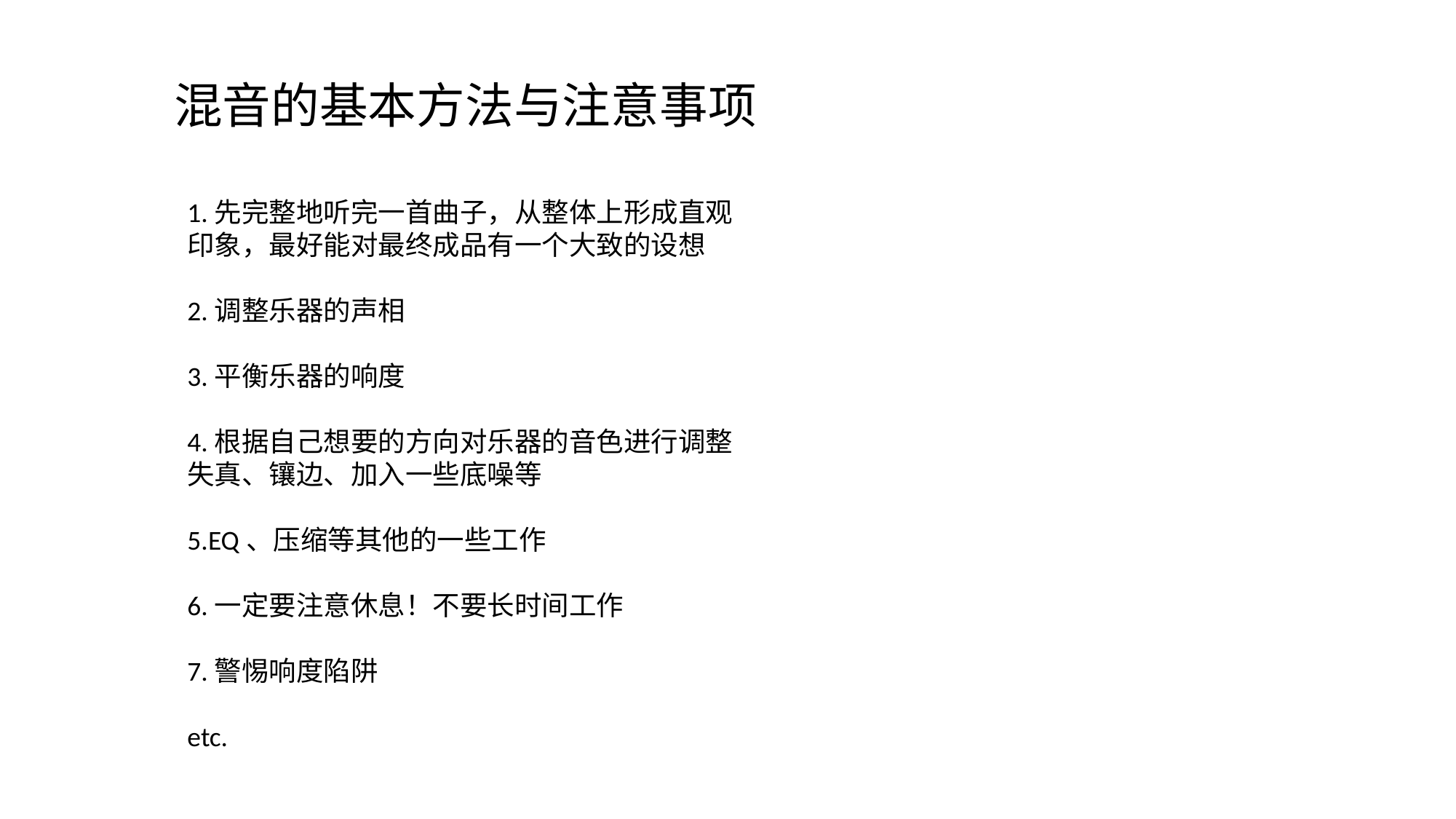

混音的基本方法与注意事项
1.先完整地听完一首曲子，从整体上形成直观印象，最好能对最终成品有一个大致的设想

2.调整乐器的声相

3.平衡乐器的响度

4.根据自己想要的方向对乐器的音色进行调整 失真、镶边、加入一些底噪等

5.EQ、压缩等其他的一些工作

6.一定要注意休息！不要长时间工作

7.警惕响度陷阱

etc.